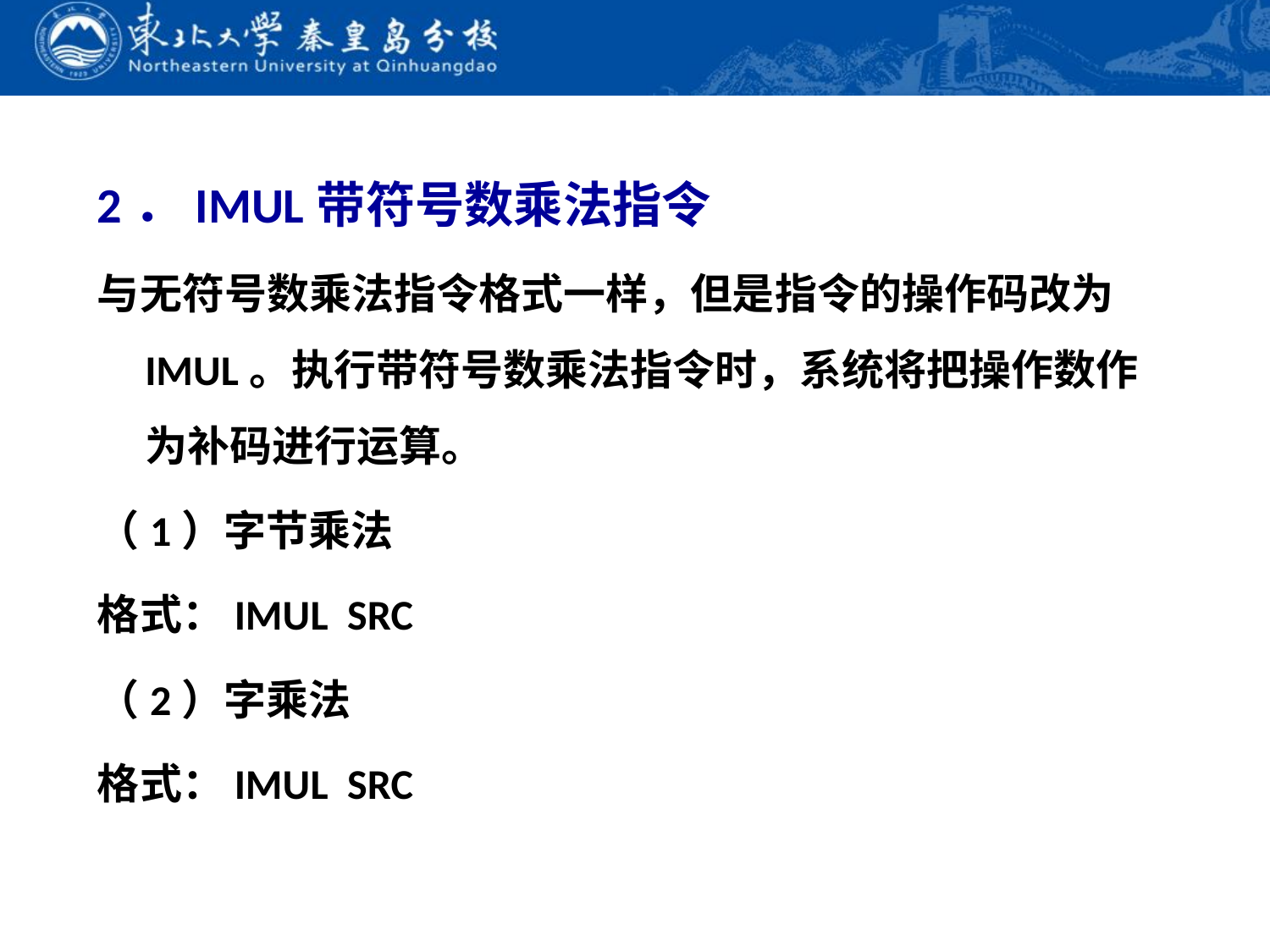

2．IMUL带符号数乘法指令
与无符号数乘法指令格式一样，但是指令的操作码改为IMUL。执行带符号数乘法指令时，系统将把操作数作为补码进行运算。
（1）字节乘法
格式：IMUL  SRC
（2）字乘法
格式：IMUL  SRC